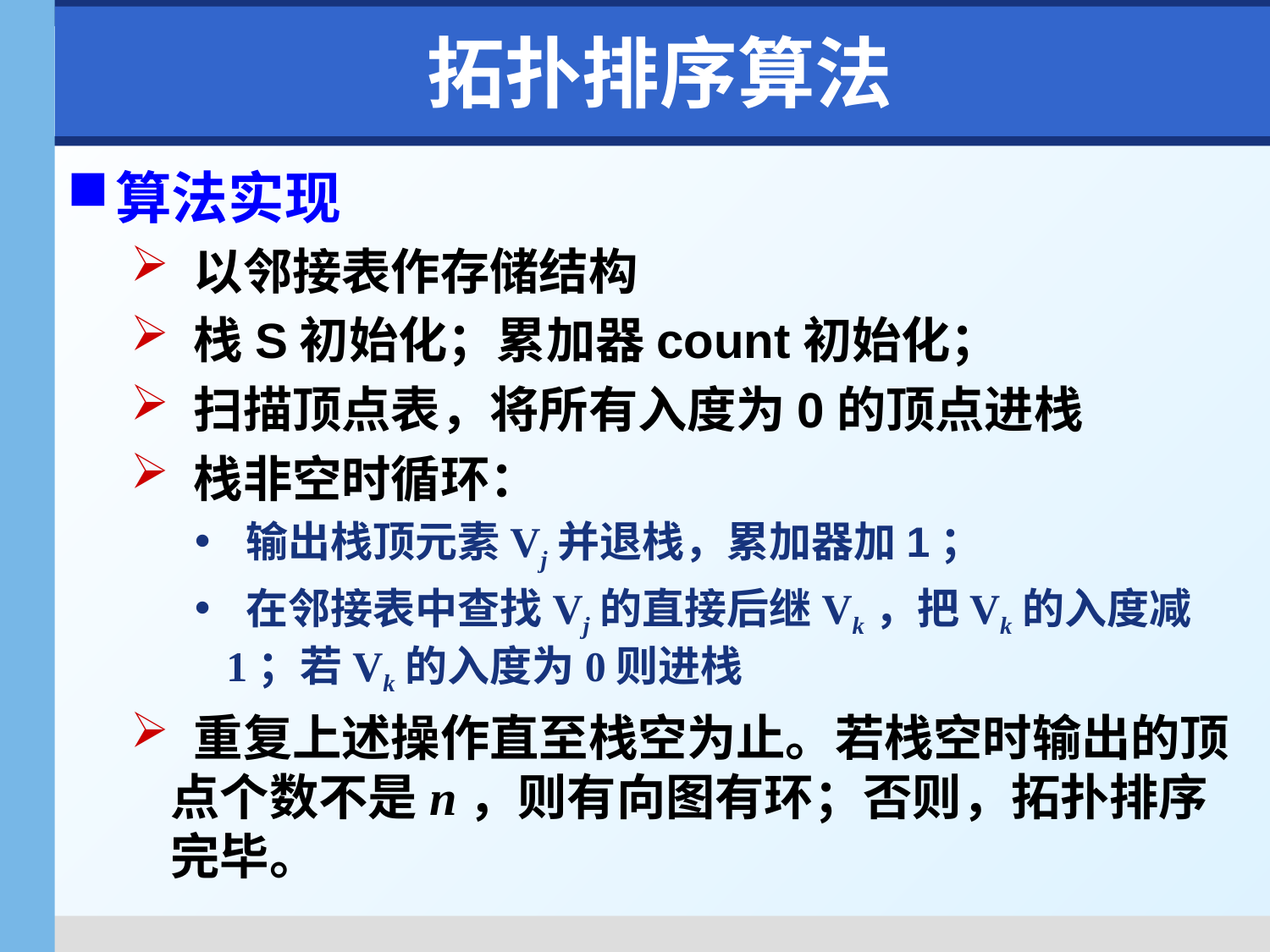

# 拓扑排序算法
算法实现
 以邻接表作存储结构
 栈S初始化；累加器count初始化；
 扫描顶点表，将所有入度为0的顶点进栈
 栈非空时循环：
 输出栈顶元素Vj并退栈，累加器加1；
 在邻接表中查找Vj的直接后继Vk，把Vk的入度减1；若Vk的入度为0则进栈
 重复上述操作直至栈空为止。若栈空时输出的顶点个数不是n，则有向图有环；否则，拓扑排序完毕。